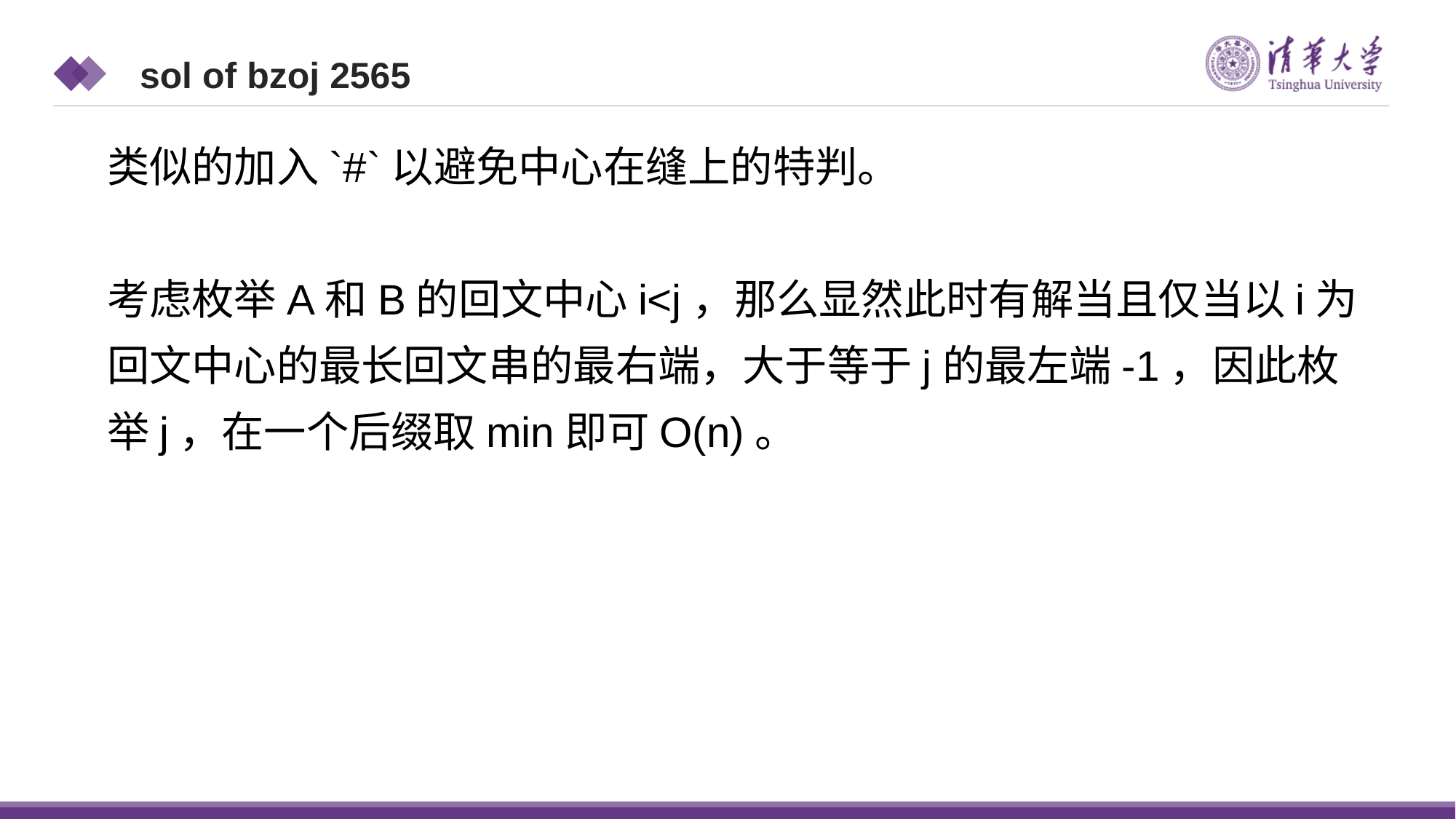

sol of bzoj 2565
类似的加入`#`以避免中心在缝上的特判。

考虑枚举A和B的回文中心i<j，那么显然此时有解当且仅当以i为回文中心的最长回文串的最右端，大于等于j的最左端-1，因此枚举j，在一个后缀取min即可O(n)。